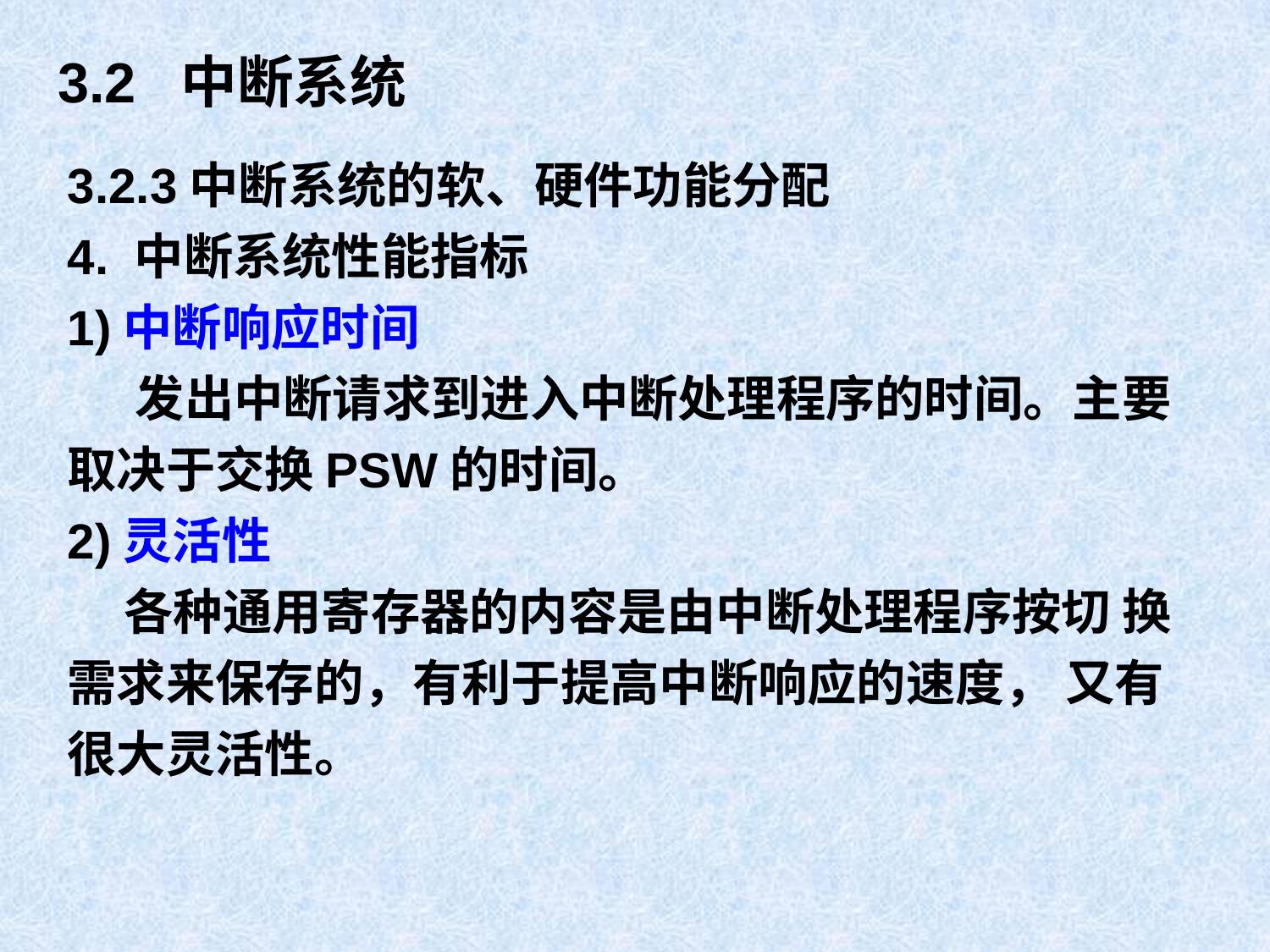

# 3.2  中断系统
3.2.3中断系统的软、硬件功能分配
4. 中断系统性能指标
1)中断响应时间
     发出中断请求到进入中断处理程序的时间。主要取决于交换PSW的时间。
2)灵活性
    各种通用寄存器的内容是由中断处理程序按切 换需求来保存的，有利于提高中断响应的速度， 又有很大灵活性。